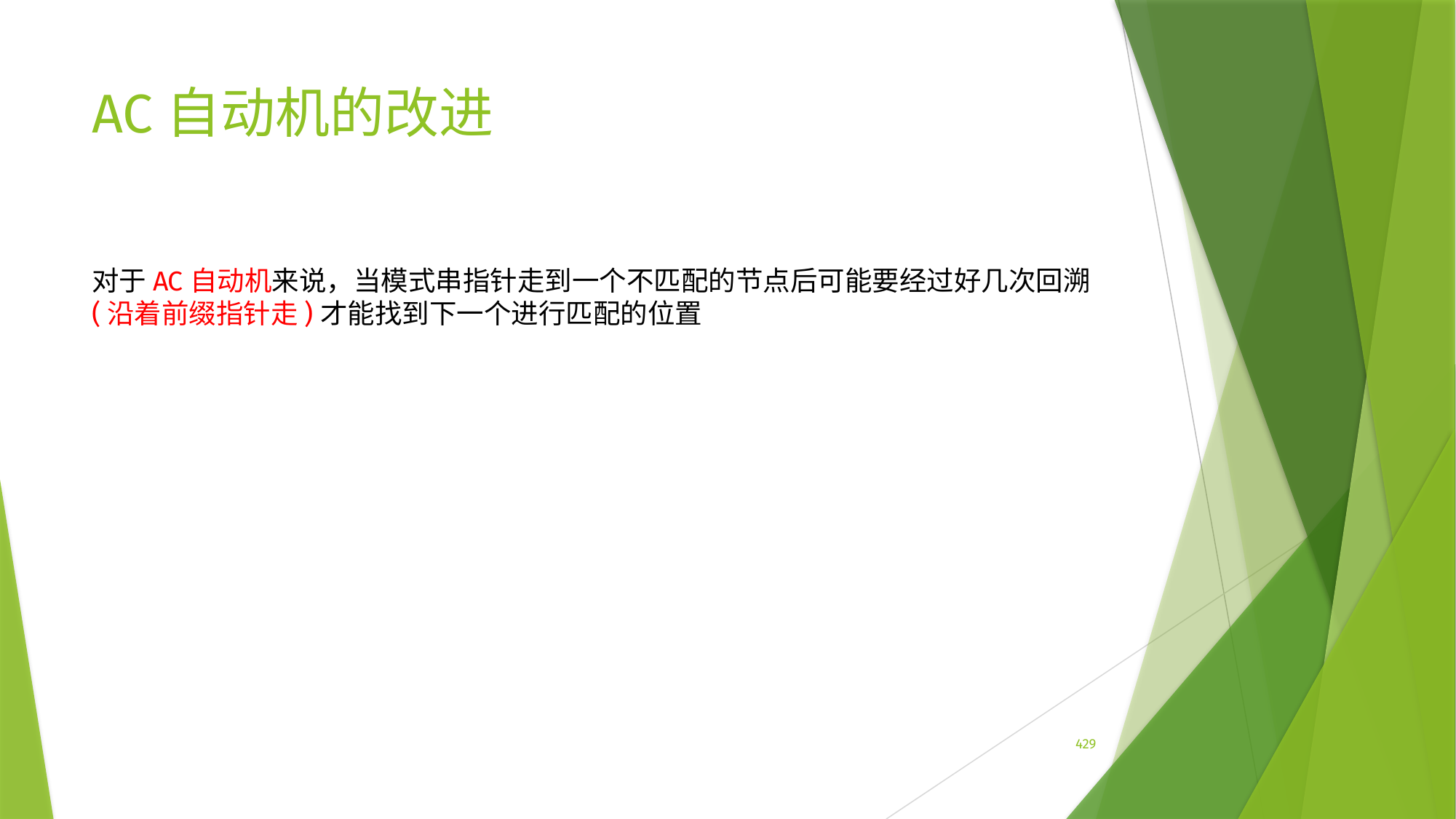

# AC自动机的改进
对于AC自动机来说，当模式串指针走到一个不匹配的节点后可能要经过好几次回溯(沿着前缀指针走)才能找到下一个进行匹配的位置

429